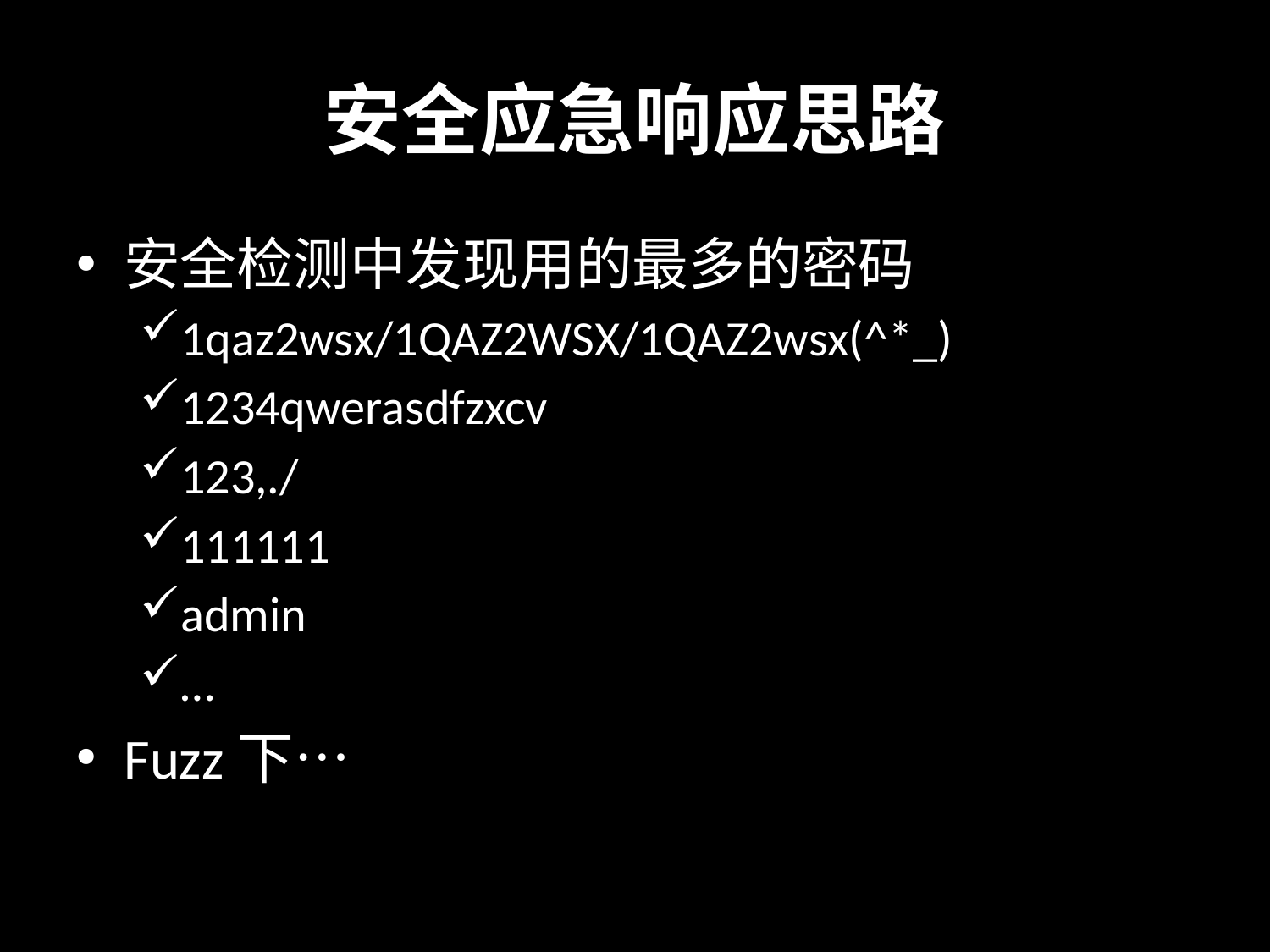

# 安全应急响应思路
安全检测中发现用的最多的密码
1qaz2wsx/1QAZ2WSX/1QAZ2wsx(^*_)
1234qwerasdfzxcv
123,./
111111
admin
…
Fuzz下…